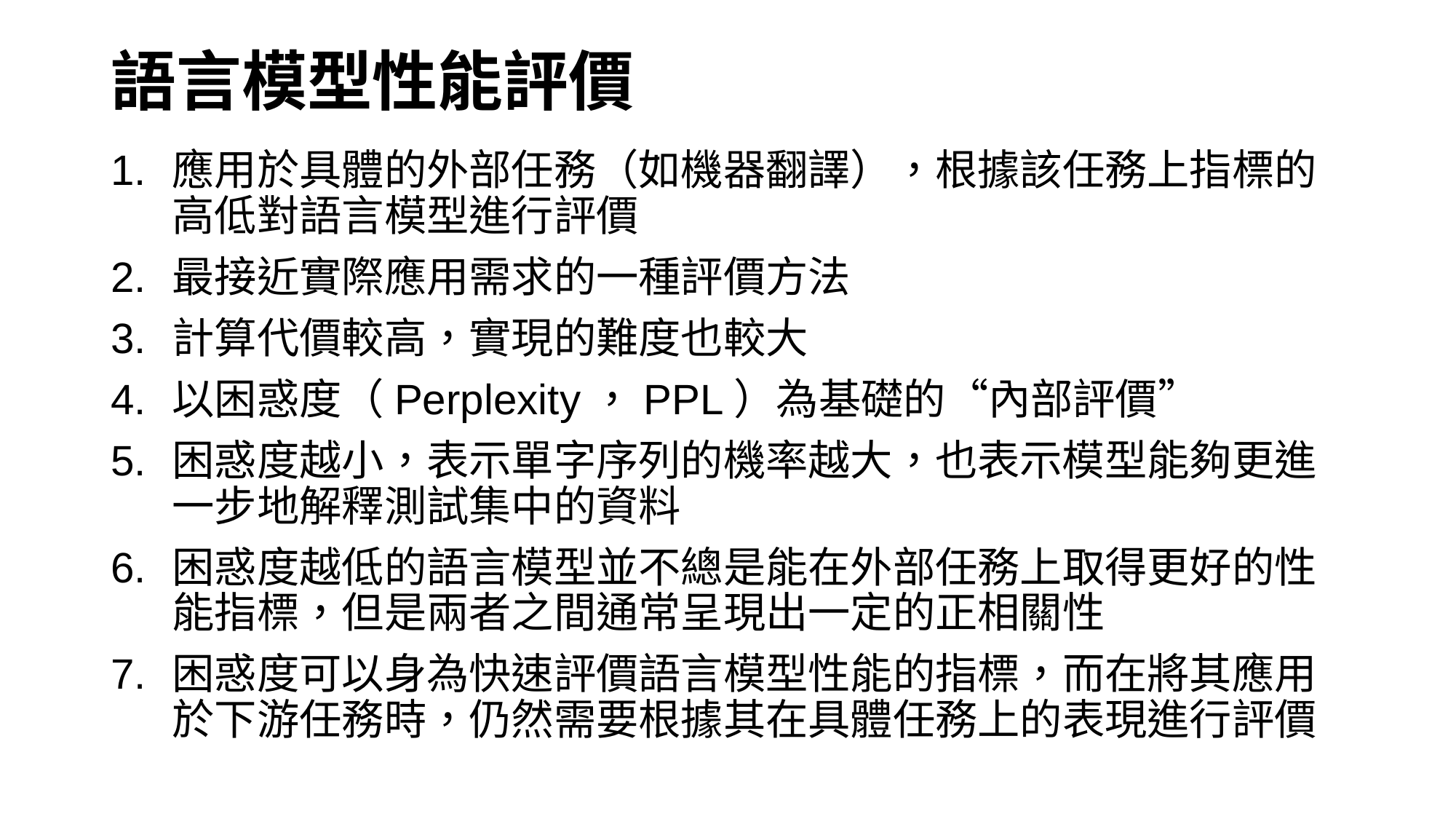

# 語言模型性能評價
應用於具體的外部任務（如機器翻譯），根據該任務上指標的高低對語言模型進行評價
最接近實際應用需求的一種評價方法
計算代價較高，實現的難度也較大
以困惑度（Perplexity，PPL）為基礎的“內部評價”
困惑度越小，表示單字序列的機率越大，也表示模型能夠更進一步地解釋測試集中的資料
困惑度越低的語言模型並不總是能在外部任務上取得更好的性能指標，但是兩者之間通常呈現出一定的正相關性
困惑度可以身為快速評價語言模型性能的指標，而在將其應用於下游任務時，仍然需要根據其在具體任務上的表現進行評價